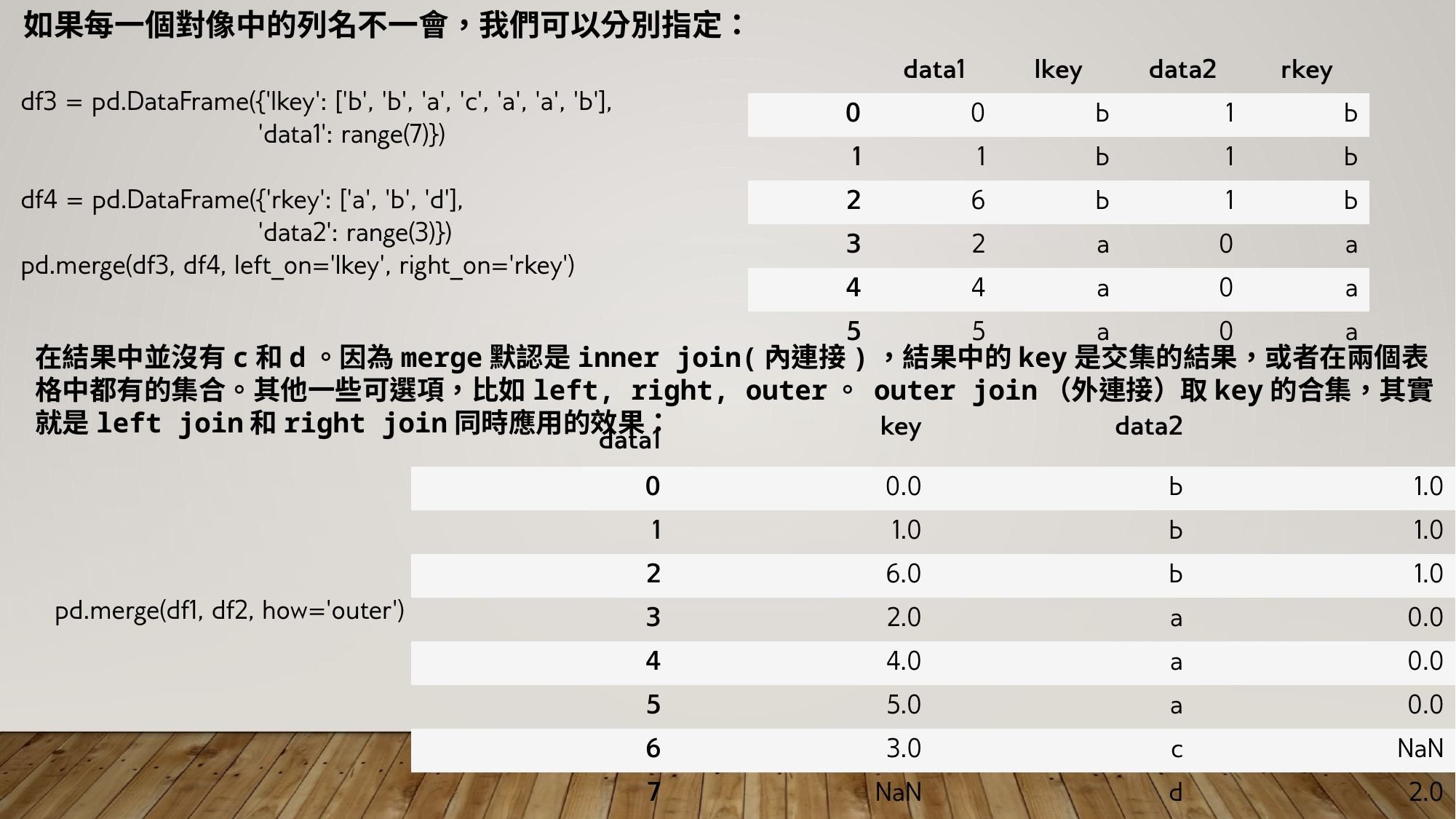

如果每一個對像中的列名不一會，我們可以分別指定：
|  | data1 | lkey | data2 | rkey |
| --- | --- | --- | --- | --- |
| 0 | 0 | b | 1 | b |
| 1 | 1 | b | 1 | b |
| 2 | 6 | b | 1 | b |
| 3 | 2 | a | 0 | a |
| 4 | 4 | a | 0 | a |
| 5 | 5 | a | 0 | a |
df3 = pd.DataFrame({'lkey': ['b', 'b', 'a', 'c', 'a', 'a', 'b'],
                             'data1': range(7)})

df4 = pd.DataFrame({'rkey': ['a', 'b', 'd'],
                             'data2': range(3)})
pd.merge(df3, df4, left_on='lkey', right_on='rkey')
在結果中並沒有c和d。因為merge默認是inner join(內連接)，結果中的key是交集的結果，或者在兩個表格中都有的集合。其他一些可選項，比如left, right, outer。 outer join（外連接）取key的合集，其實就是left join和right join同時應用的效果：
| data1 | key | data2 |  |
| --- | --- | --- | --- |
| 0 | 0.0 | b | 1.0 |
| 1 | 1.0 | b | 1.0 |
| 2 | 6.0 | b | 1.0 |
| 3 | 2.0 | a | 0.0 |
| 4 | 4.0 | a | 0.0 |
| 5 | 5.0 | a | 0.0 |
| 6 | 3.0 | c | NaN |
| 7 | NaN | d | 2.0 |
pd.merge(df1, df2, how='outer')